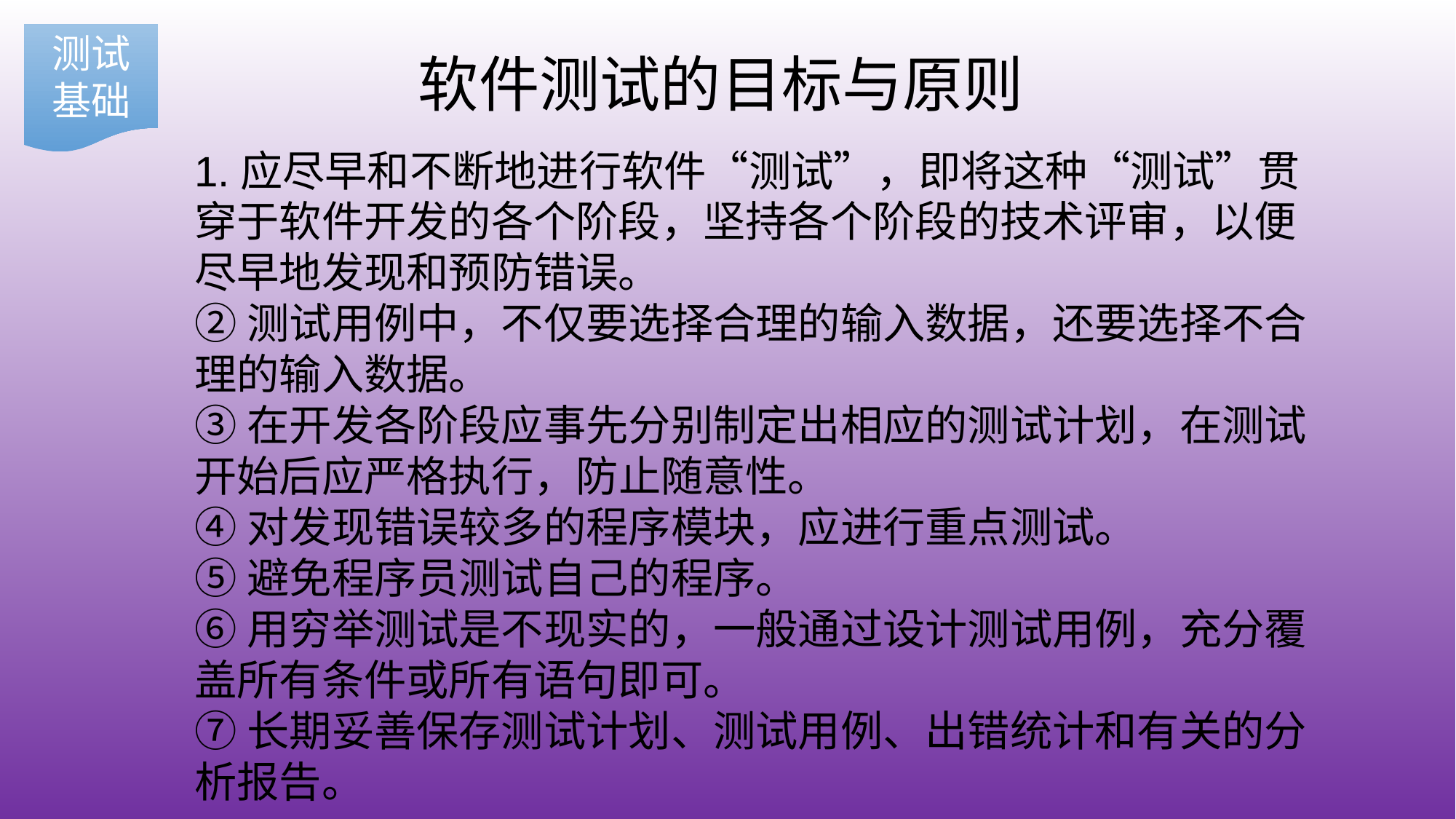

测试基础
  软件测试的目标与原则
1.应尽早和不断地进行软件“测试”，即将这种“测试”贯穿于软件开发的各个阶段，坚持各个阶段的技术评审，以便尽早地发现和预防错误。
②测试用例中，不仅要选择合理的输入数据，还要选择不合理的输入数据。
③在开发各阶段应事先分别制定出相应的测试计划，在测试开始后应严格执行，防止随意性。
④对发现错误较多的程序模块，应进行重点测试。
⑤避免程序员测试自己的程序。
⑥用穷举测试是不现实的，一般通过设计测试用例，充分覆盖所有条件或所有语句即可。
⑦长期妥善保存测试计划、测试用例、出错统计和有关的分析报告。